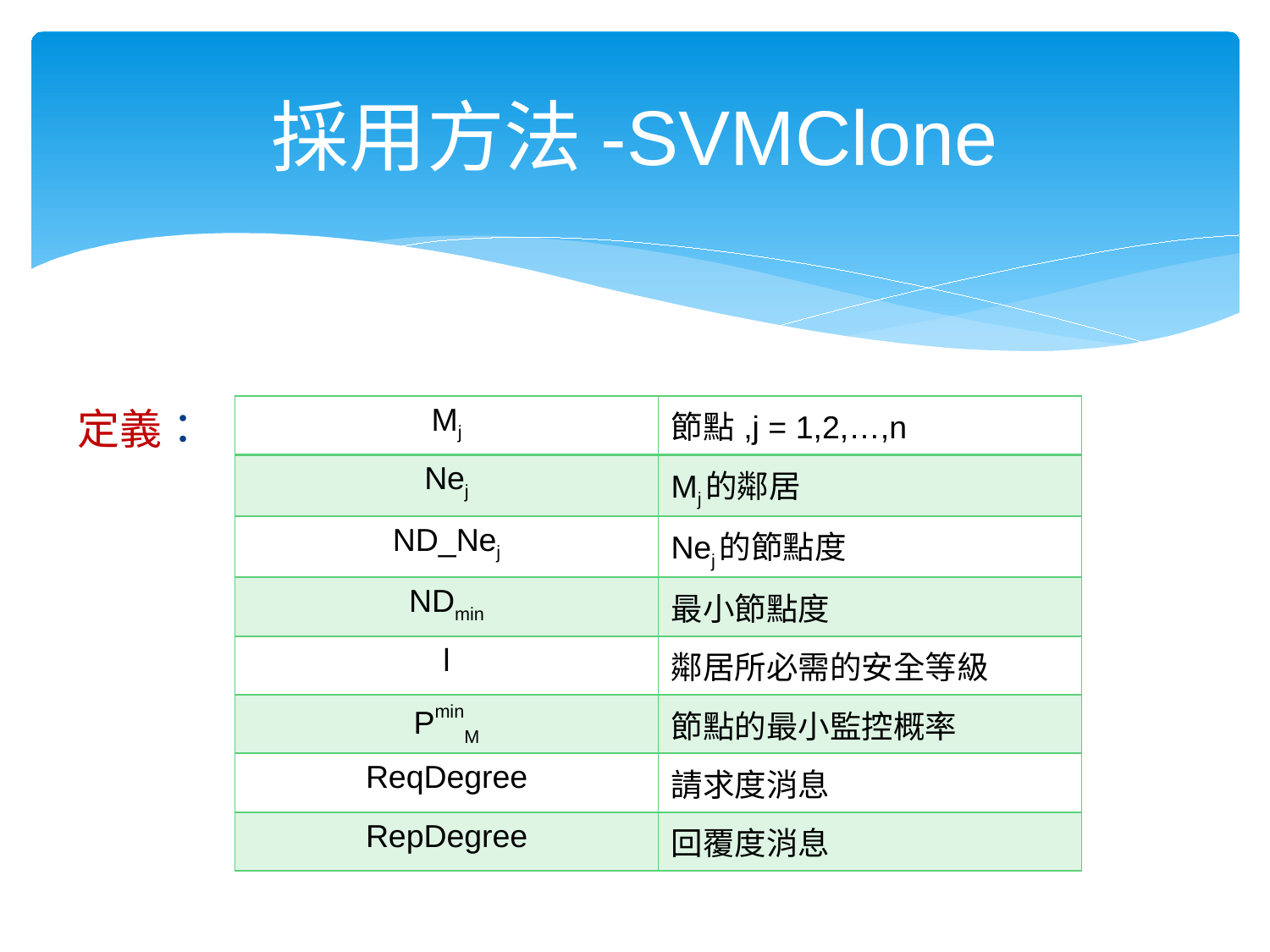

# 採用方法-SVMClone
定義：
| Mj | 節點,j = 1,2,…,n |
| --- | --- |
| Nej | Mj的鄰居 |
| ND\_Nej | Nej的節點度 |
| NDmin | 最小節點度 |
| l | 鄰居所必需的安全等級 |
| PminM | 節點的最小監控概率 |
| ReqDegree | 請求度消息 |
| RepDegree | 回覆度消息 |